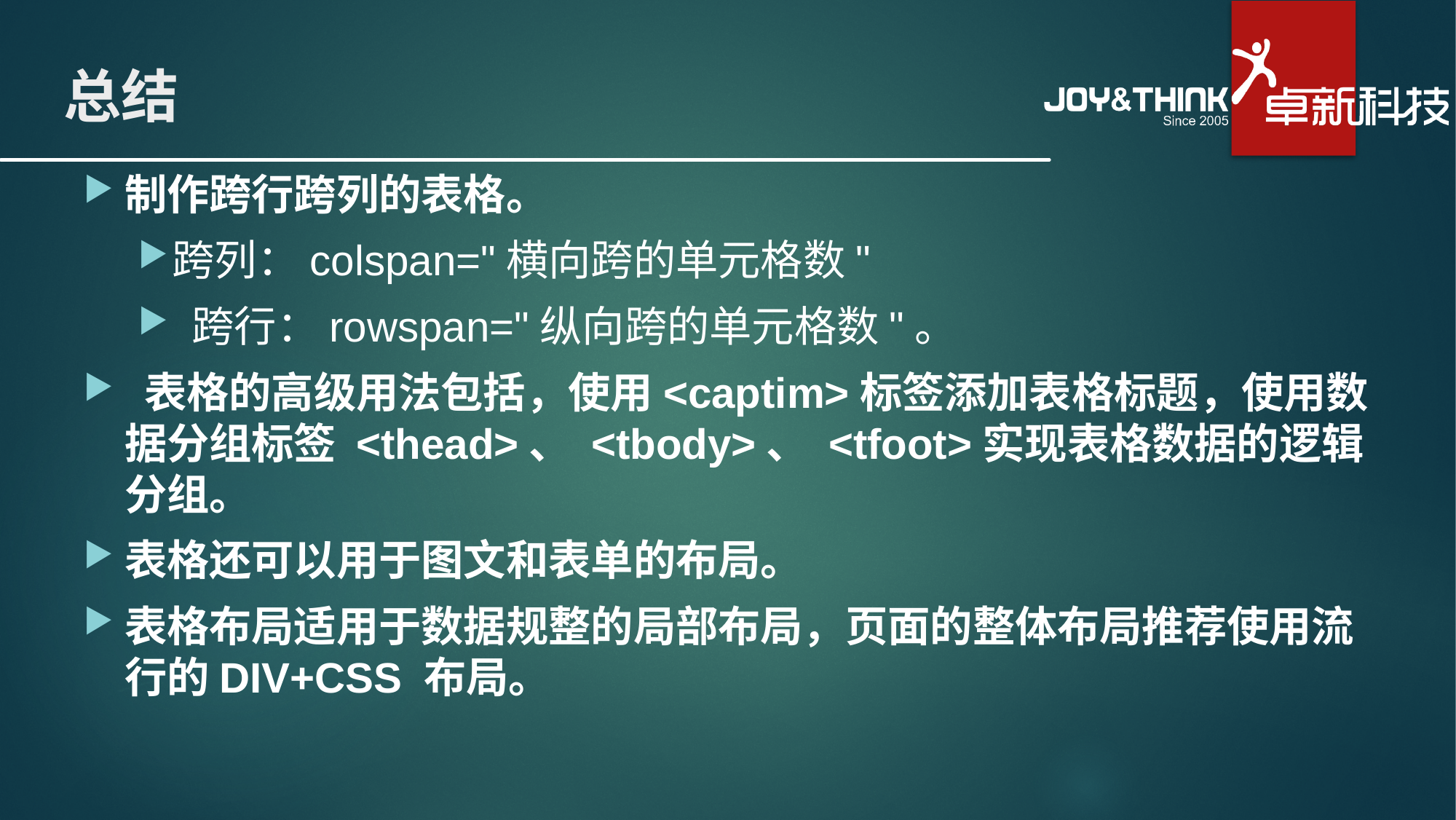

# 总结
制作跨行跨列的表格。
跨列：colspan="横向跨的单元格数"
 跨行：rowspan="纵向跨的单元格数"。
 表格的高级用法包括，使用<captim>标签添加表格标题，使用数据分组标签 <thead>、 <tbody>、 <tfoot>实现表格数据的逻辑分组。
表格还可以用于图文和表单的布局。
表格布局适用于数据规整的局部布局，页面的整体布局推荐使用流行的DIV+CSS 布局。